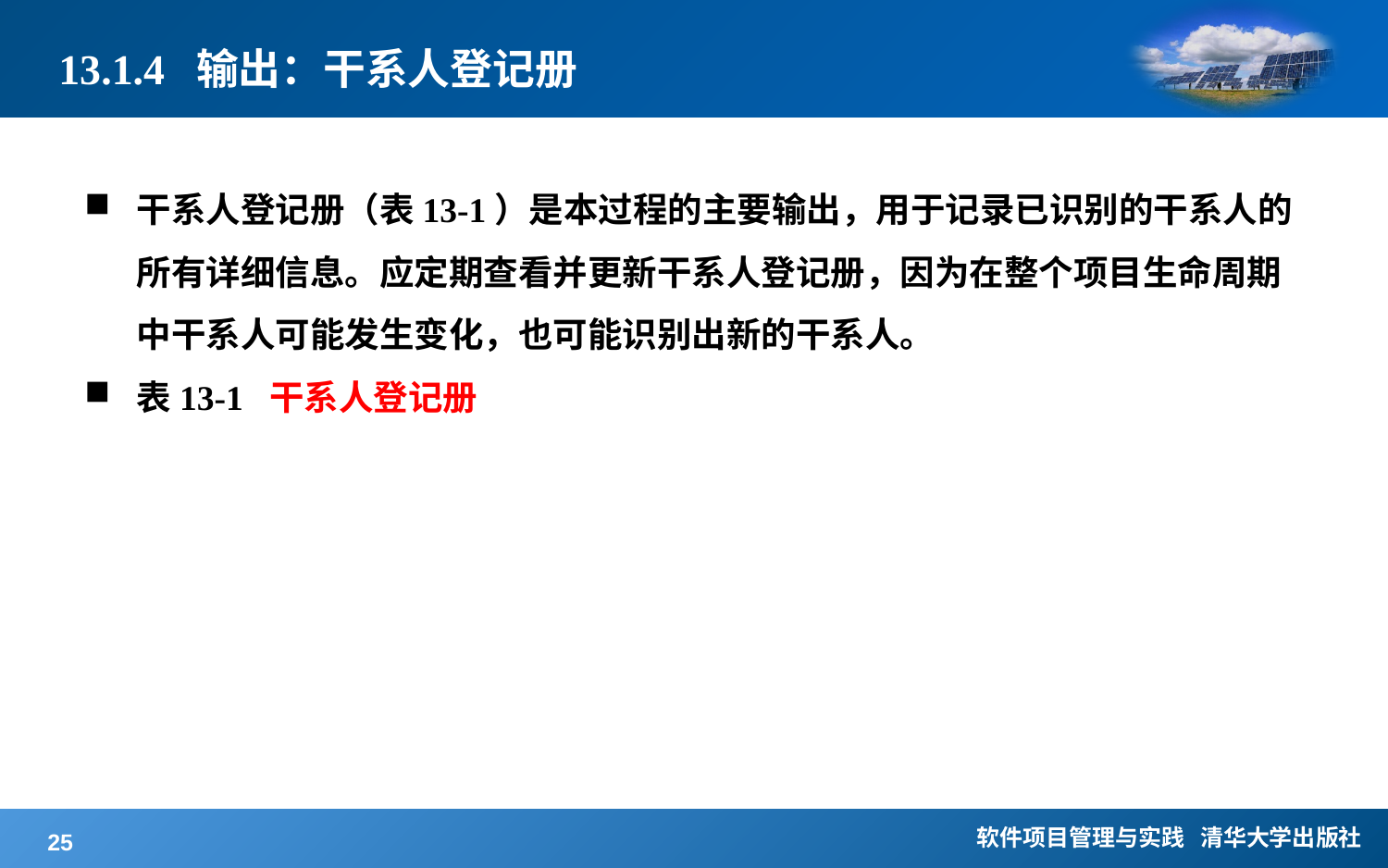

# 13.1.4  输出：干系人登记册
干系人登记册（表13-1）是本过程的主要输出，用于记录已识别的干系人的所有详细信息。应定期查看并更新干系人登记册，因为在整个项目生命周期中干系人可能发生变化，也可能识别出新的干系人。
表13-1  干系人登记册